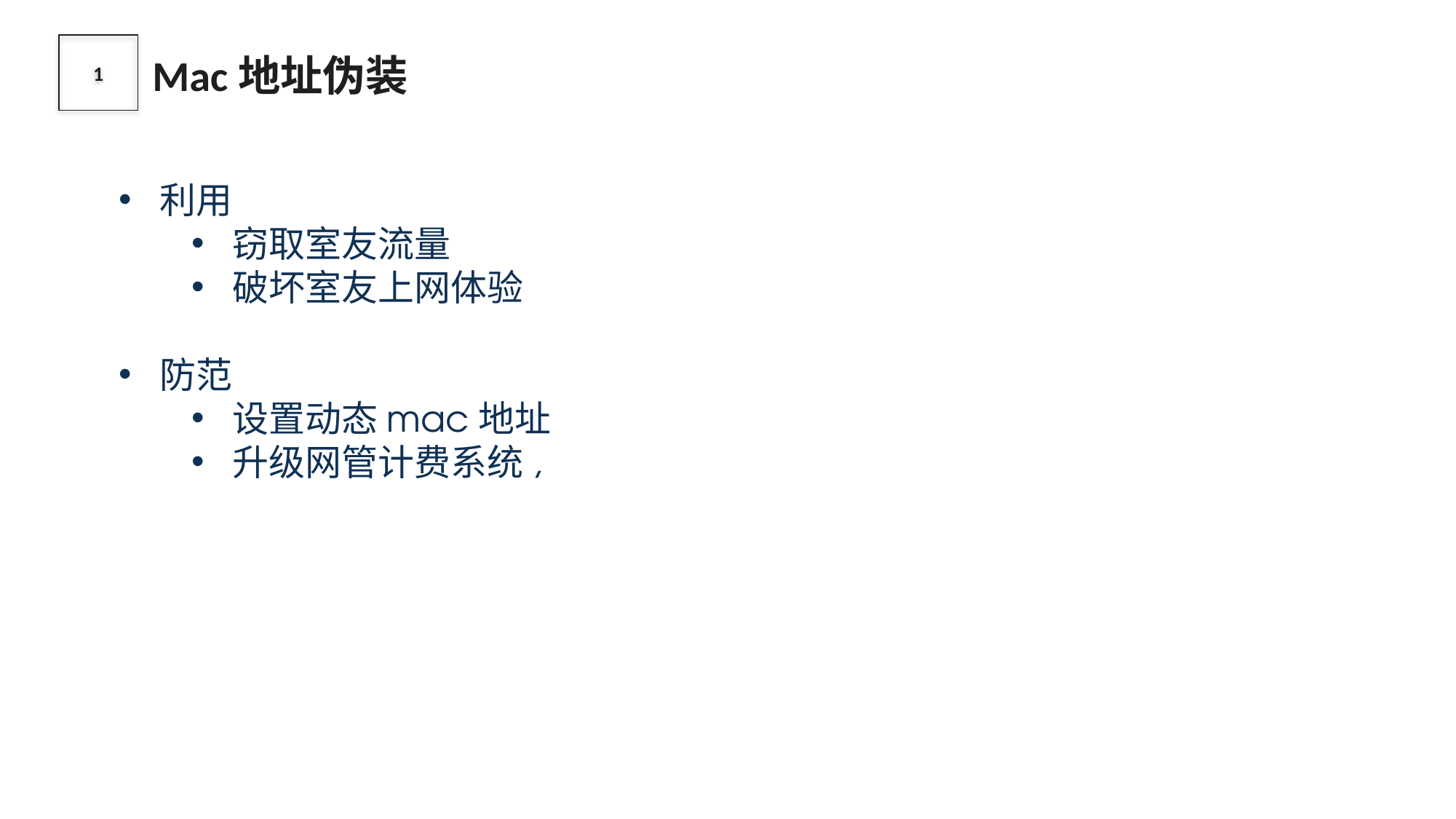

1
Mac地址伪装
利用
窃取室友流量
破坏室友上网体验

防范
设置动态mac地址
升级网管计费系统,

点击此处添加标题

点击此处添加文本信息。
标题数字等都可以通过点击和重新输入进行更改，顶部“开始”面板中可以对字体、字号、颜色、行距等进行修改。建议正文10号字，1.3倍字间距。